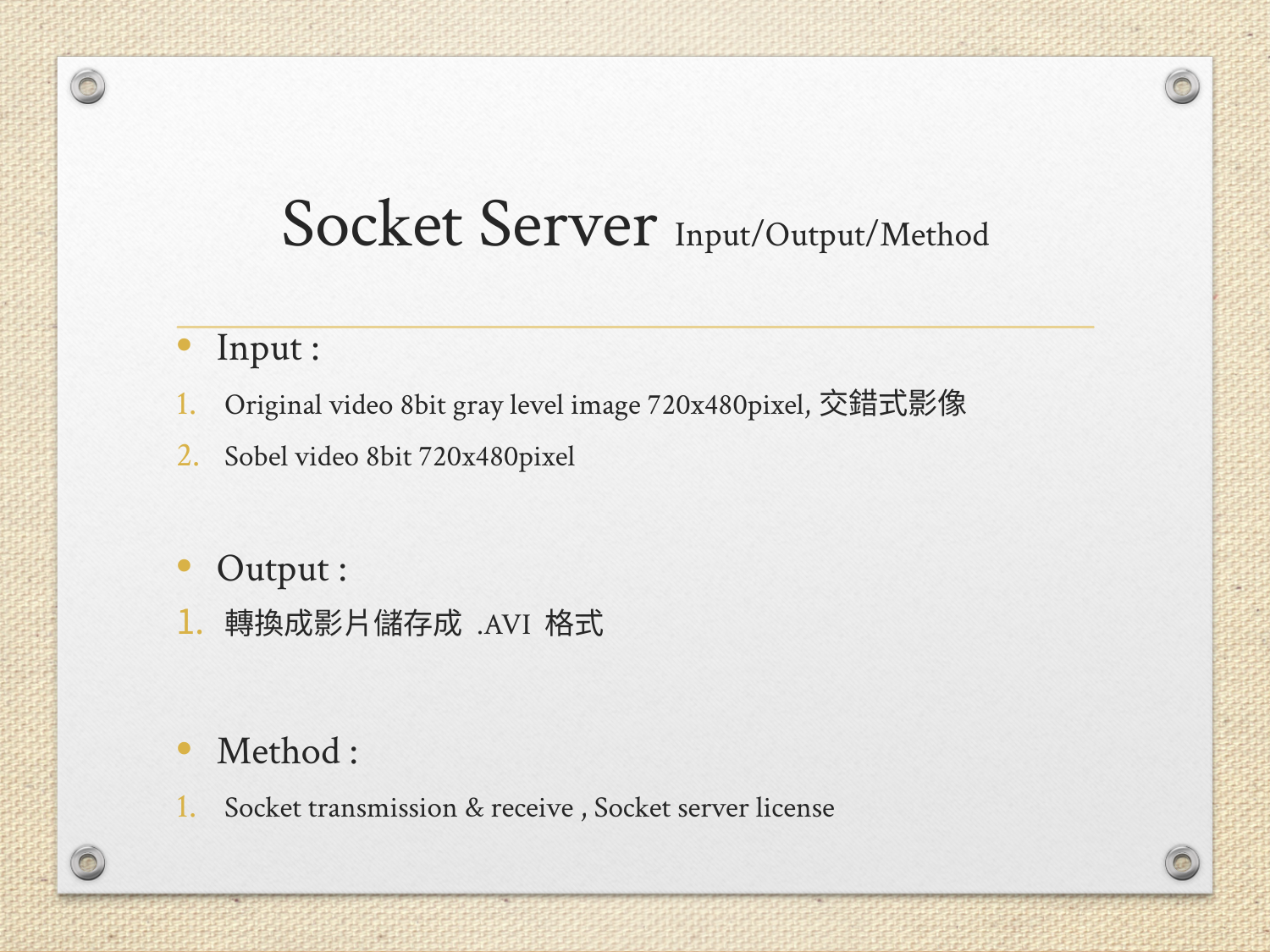

# Socket Server Input/Output/Method
Input :
Original video 8bit gray level image 720x480pixel,交錯式影像
Sobel video 8bit 720x480pixel

Output :
轉換成影片儲存成 .AVI 格式

Method :
Socket transmission & receive , Socket server license